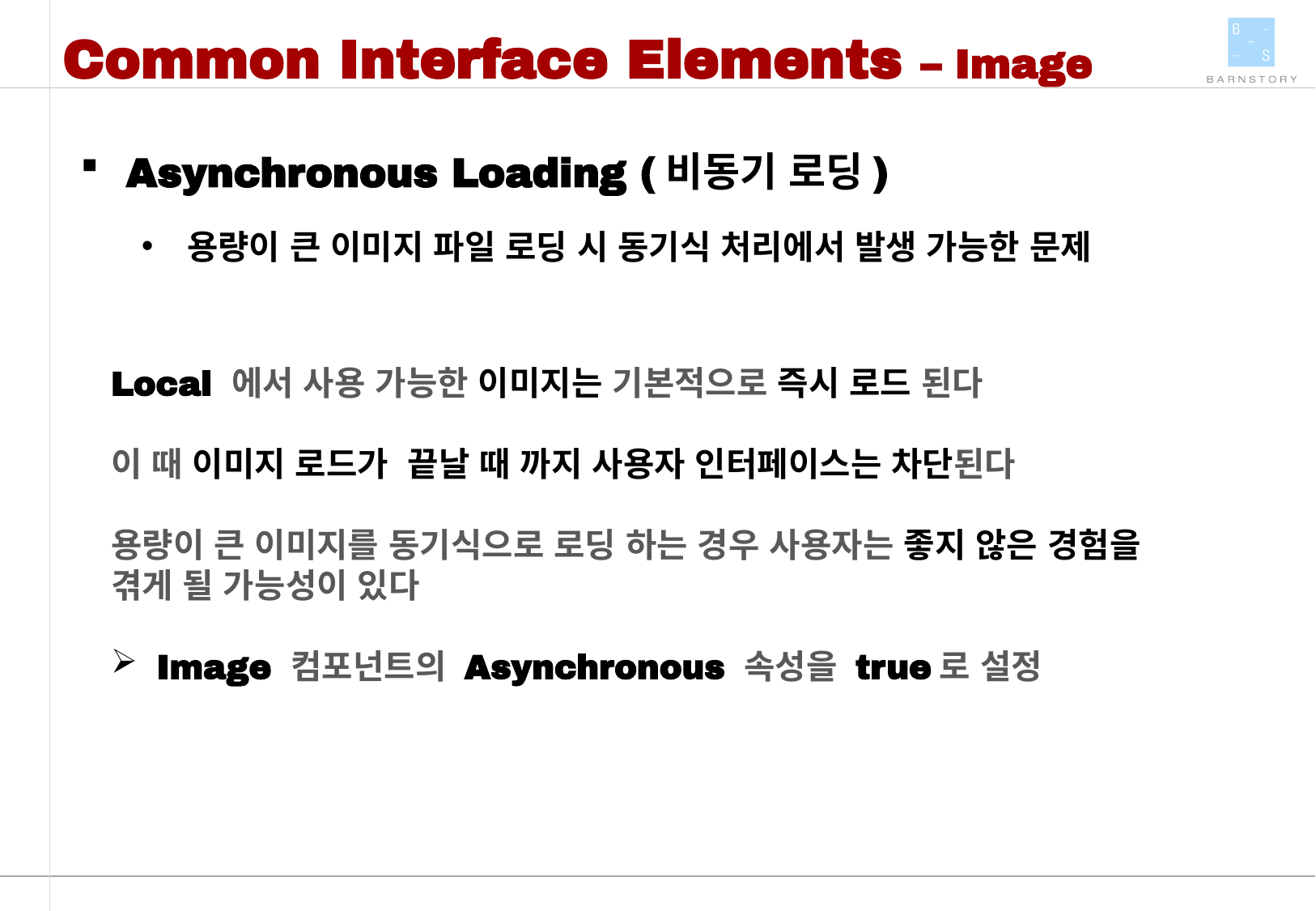

Common Interface Elements – Image
Asynchronous Loading (비동기 로딩)
용량이 큰 이미지 파일 로딩 시 동기식 처리에서 발생 가능한 문제
Local 에서 사용 가능한 이미지는 기본적으로 즉시 로드 된다

이 때 이미지 로드가  끝날 때 까지 사용자 인터페이스는 차단된다

용량이 큰 이미지를 동기식으로 로딩 하는 경우 사용자는 좋지 않은 경험을 겪게 될 가능성이 있다

Image 컴포넌트의 Asynchronous 속성을 true로 설정